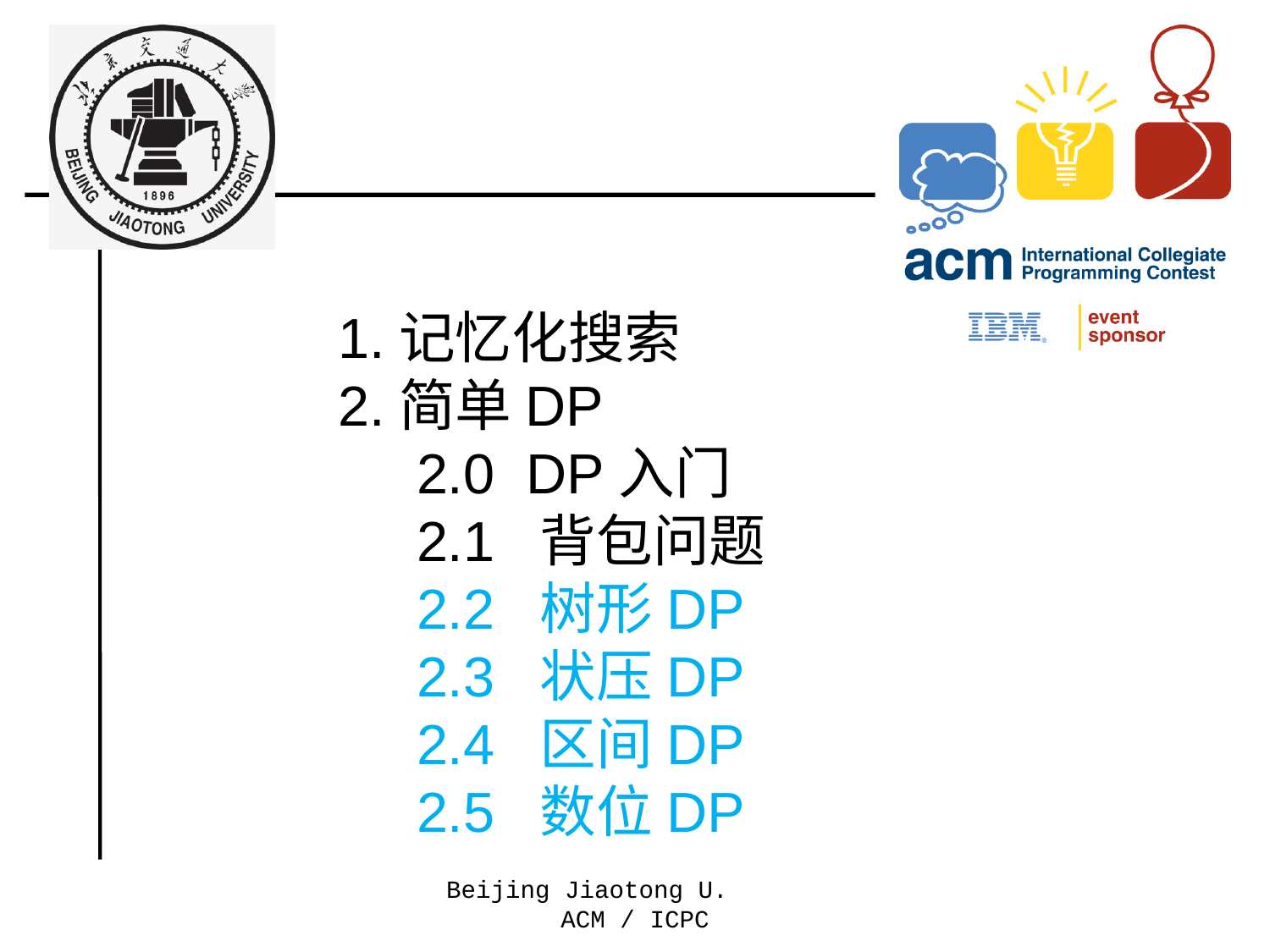

1.记忆化搜索
2.简单DP
     2.0  DP入门
     2.1  背包问题
     2.2  树形DP
     2.3  状压DP
     2.4  区间DP
     2.5  数位DP